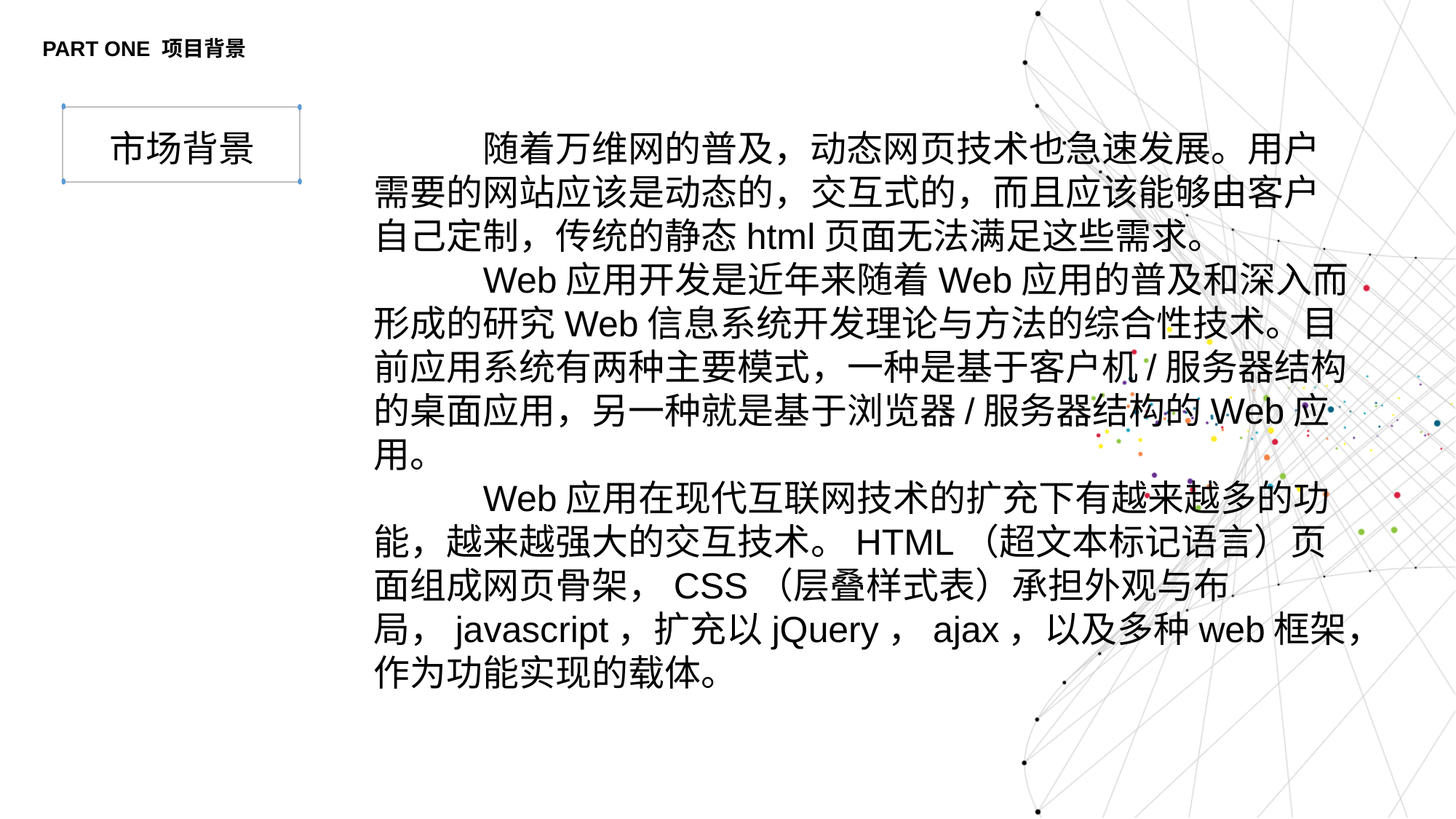

PART ONE 项目背景

市场背景
	随着万维网的普及，动态网页技术也急速发展。用户需要的网站应该是动态的，交互式的，而且应该能够由客户自己定制，传统的静态html页面无法满足这些需求。
	Web应用开发是近年来随着Web应用的普及和深入而形成的研究Web信息系统开发理论与方法的综合性技术。目前应用系统有两种主要模式，一种是基于客户机/服务器结构的桌面应用，另一种就是基于浏览器/服务器结构的Web应用。
	Web应用在现代互联网技术的扩充下有越来越多的功能，越来越强大的交互技术。HTML（超文本标记语言）页面组成网页骨架，CSS（层叠样式表）承担外观与布局，javascript，扩充以jQuery，ajax，以及多种web框架，作为功能实现的载体。